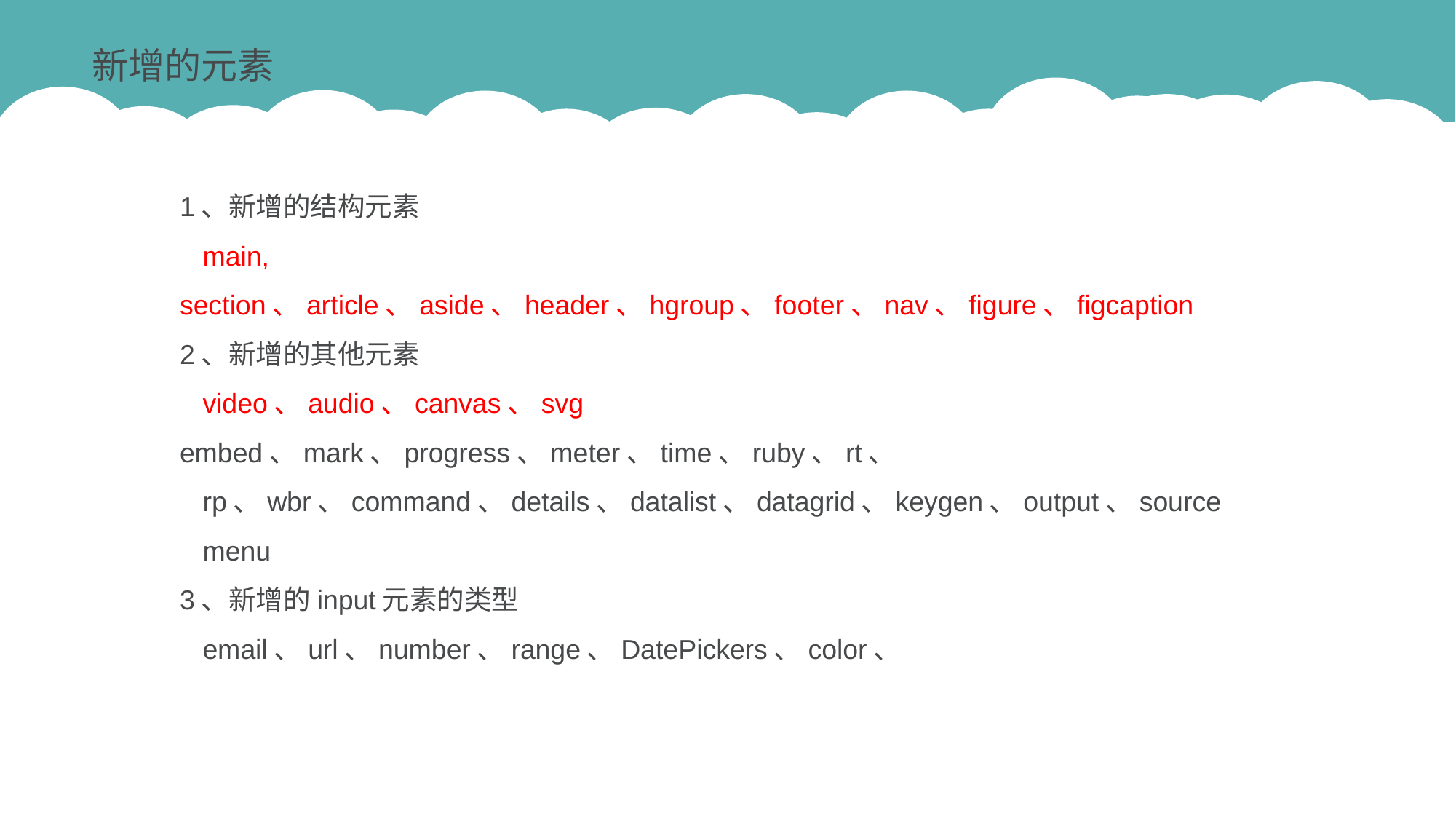

新增的元素
1、新增的结构元素
   main, section、article、aside、header、hgroup、footer、nav、figure、figcaption
2、新增的其他元素
   video、audio、canvas、svg embed、mark、progress、meter、time、ruby、rt、
   rp、wbr、command、details、datalist、datagrid、keygen、output、source
   menu
3、新增的input元素的类型
   email、url、number、range、DatePickers、color、